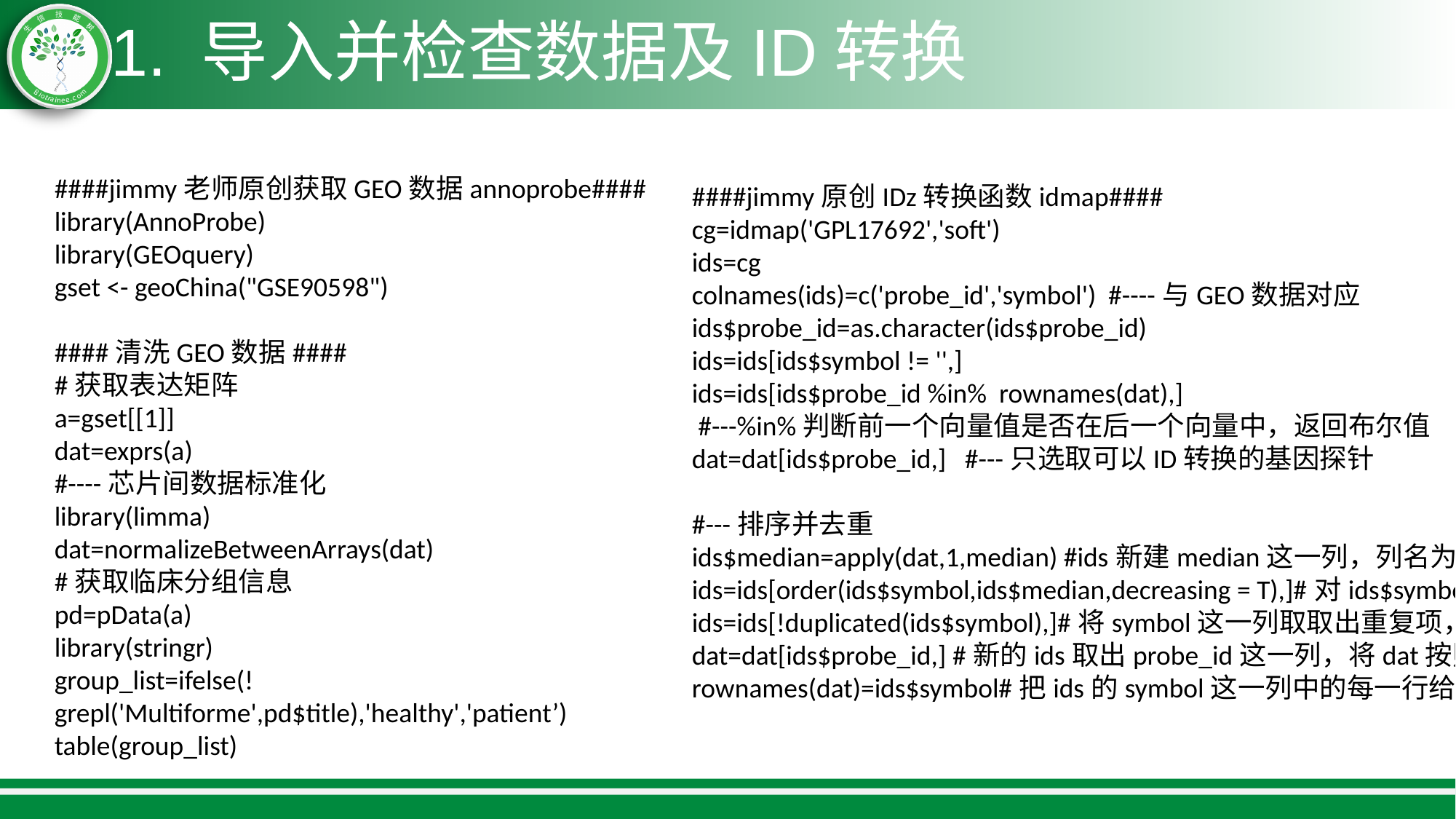

# 1. 导入并检查数据及ID转换
####jimmy老师原创获取GEO数据annoprobe####
library(AnnoProbe)
library(GEOquery)
gset <- geoChina("GSE90598")

####清洗GEO数据####
#获取表达矩阵
a=gset[[1]]
dat=exprs(a)
#----芯片间数据标准化
library(limma)
dat=normalizeBetweenArrays(dat)
#获取临床分组信息
pd=pData(a)
library(stringr)
group_list=ifelse(!grepl('Multiforme',pd$title),'healthy','patient’)
table(group_list)
####jimmy原创IDz转换函数idmap####
cg=idmap('GPL17692','soft')
ids=cg
colnames(ids)=c('probe_id','symbol')  #----与GEO数据对应
ids$probe_id=as.character(ids$probe_id)
ids=ids[ids$symbol != '',]
ids=ids[ids$probe_id %in%  rownames(dat),]
 #---%in%判断前一个向量值是否在后一个向量中，返回布尔值
dat=dat[ids$probe_id,]   #---只选取可以ID转换的基因探针

#---排序并去重
ids$median=apply(dat,1,median) #ids新建median这一列，列名为median，同时对dat这个矩阵按行操作，取每一行的中位数，将结果给到median这一列的每一行
ids=ids[order(ids$symbol,ids$median,decreasing = T),]#对ids$symbol按照ids$median中位数从大到小排列的顺序排序，将对应的行赋值为一个新的ids
ids=ids[!duplicated(ids$symbol),]#将symbol这一列取取出重复项，'!'为否，即取出不重复的项，去除重复的gene ，保留每个基因最大表达量结果s
dat=dat[ids$probe_id,] #新的ids取出probe_id这一列，将dat按照取出的这一列中的每一行组成一个新的dat
rownames(dat)=ids$symbol#把ids的symbol这一列中的每一行给dat作为dat的行名